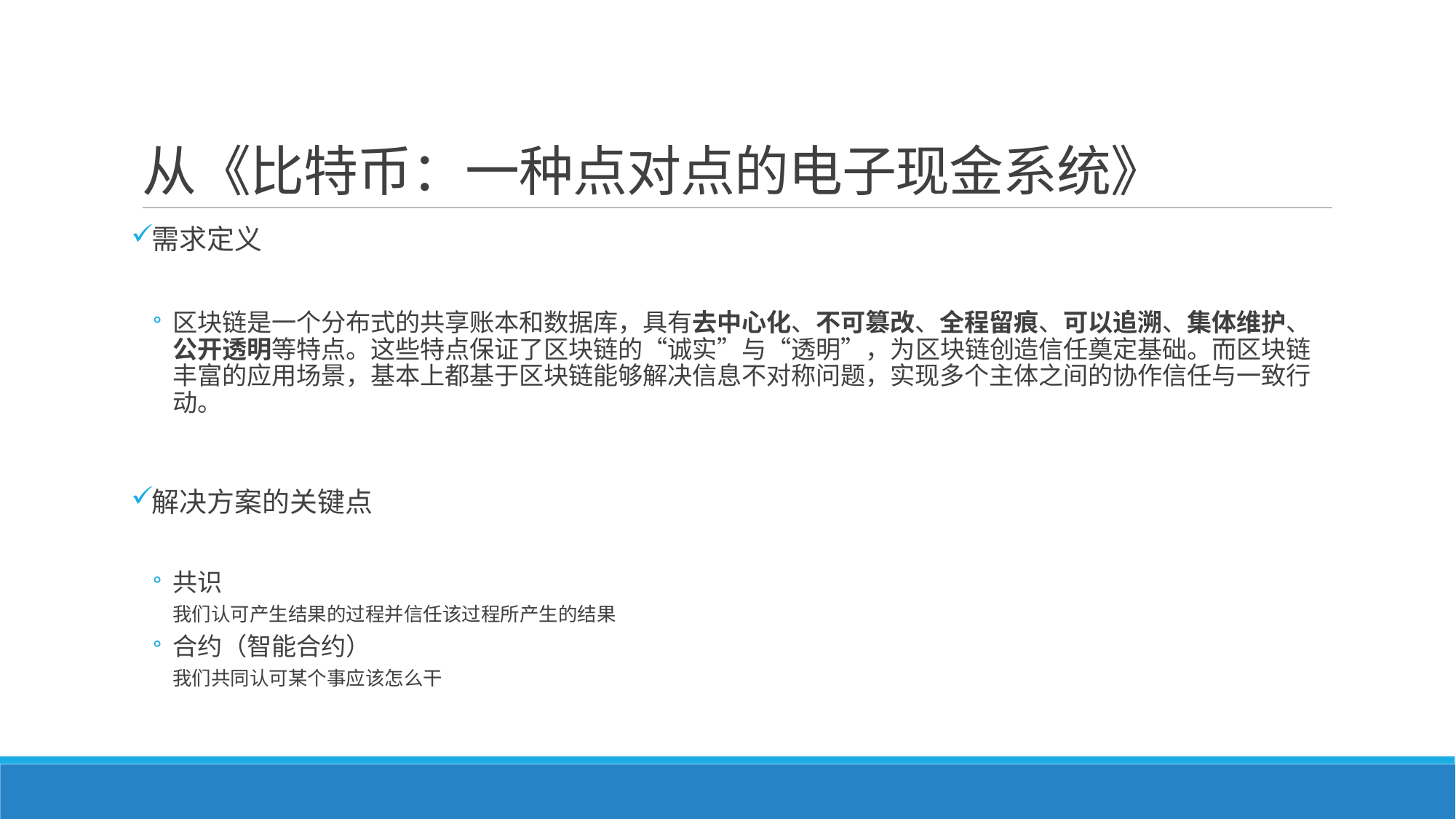

# 从《比特币：一种点对点的电子现金系统》
需求定义

区块链是一个分布式的共享账本和数据库，具有去中心化、不可篡改、全程留痕、可以追溯、集体维护、公开透明等特点。这些特点保证了区块链的“诚实”与“透明”，为区块链创造信任奠定基础。而区块链丰富的应用场景，基本上都基于区块链能够解决信息不对称问题，实现多个主体之间的协作信任与一致行动。

解决方案的关键点

共识
我们认可产生结果的过程并信任该过程所产生的结果
合约（智能合约）
我们共同认可某个事应该怎么干